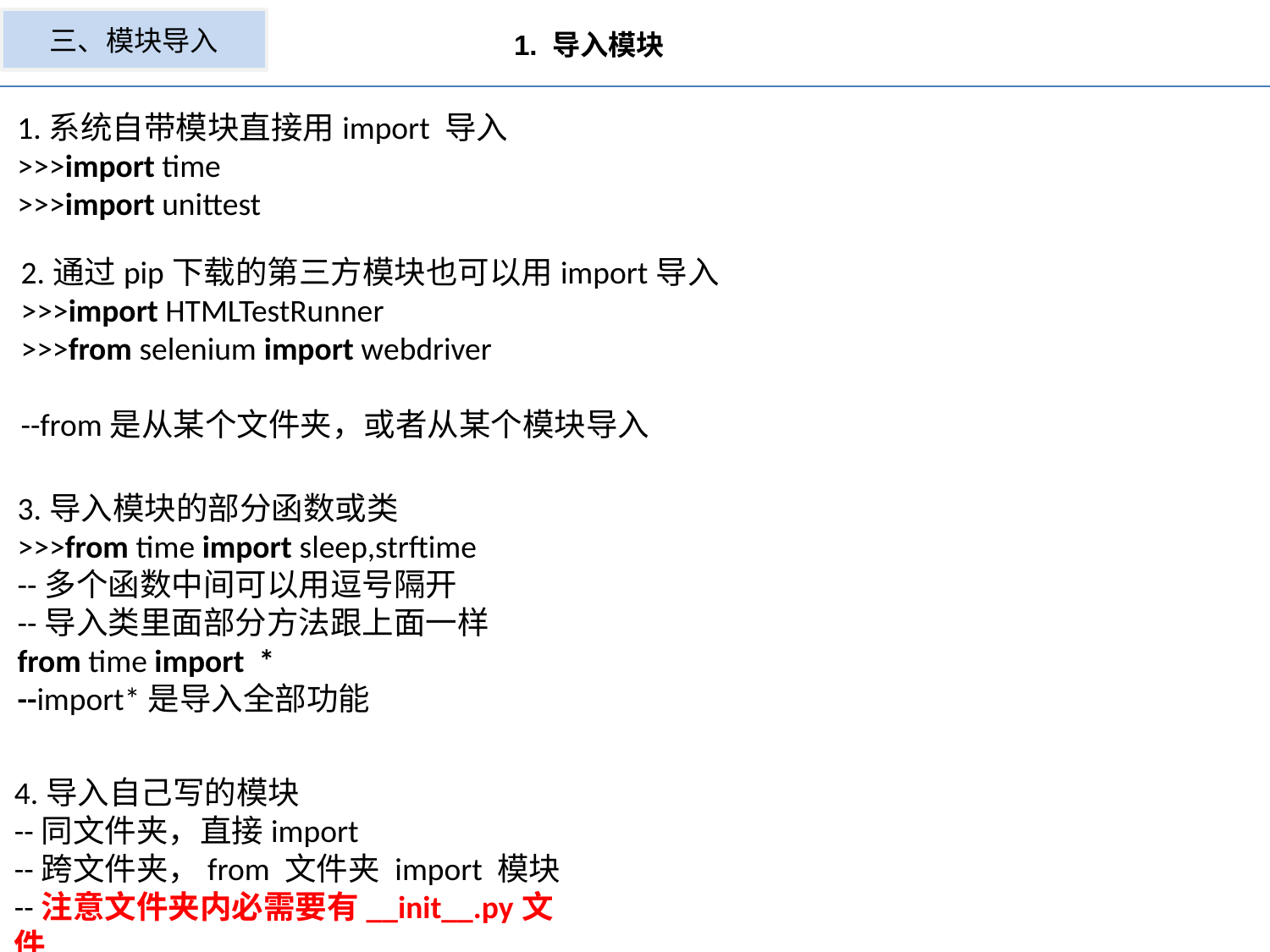

三、模块导入
1. 导入模块
1.系统自带模块直接用import 导入
>>>import time
>>>import unittest
2.通过pip下载的第三方模块也可以用import导入
>>>import HTMLTestRunner
>>>from selenium import webdriver

--from是从某个文件夹，或者从某个模块导入
3.导入模块的部分函数或类
>>>from time import sleep,strftime
--多个函数中间可以用逗号隔开
--导入类里面部分方法跟上面一样
from time import  *
--import*是导入全部功能
4.导入自己写的模块
--同文件夹，直接import
--跨文件夹，from 文件夹 import 模块
--注意文件夹内必需要有__init__.py文件